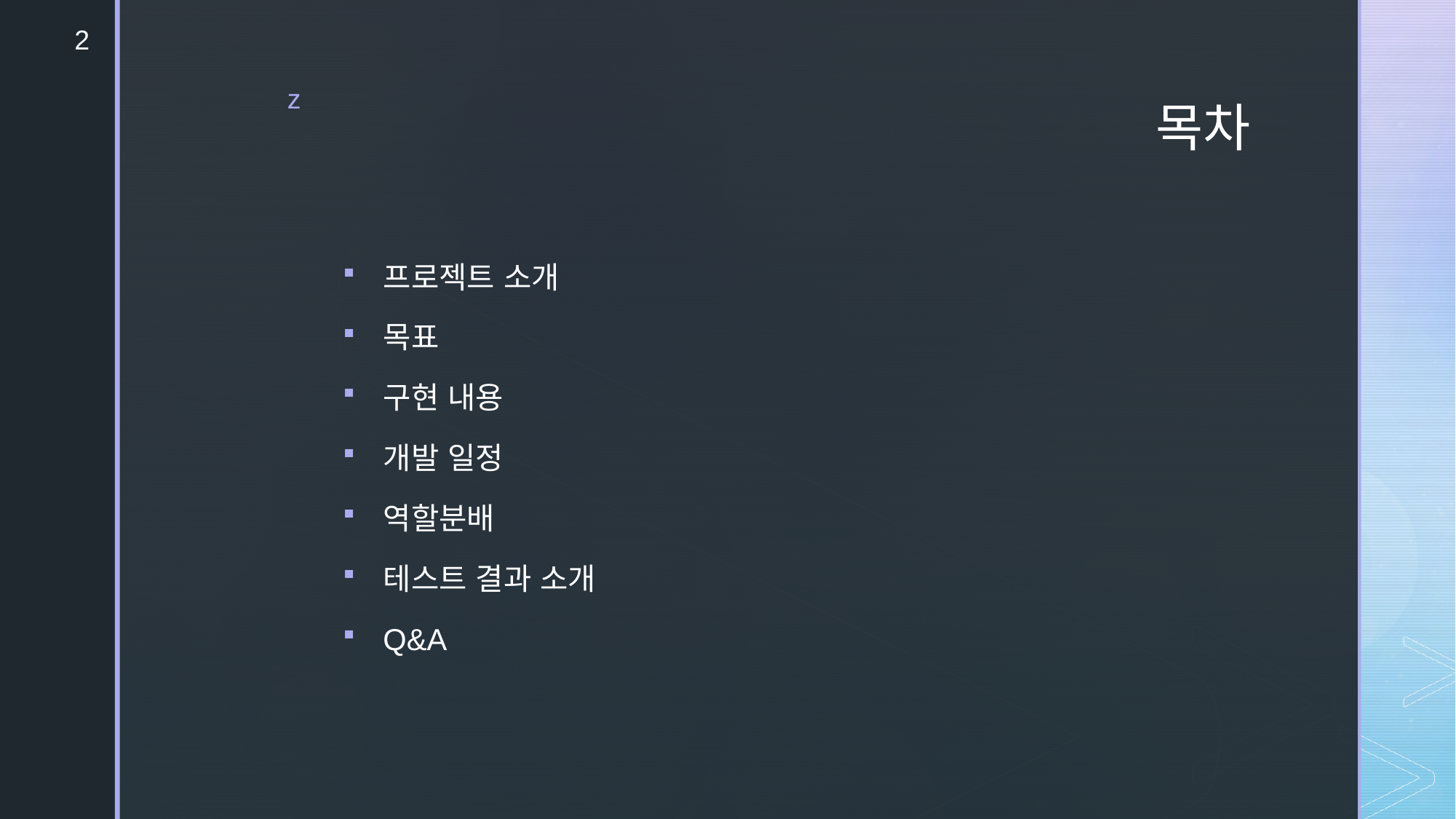

2
# 목차
프로젝트 소개
목표
구현 내용
개발 일정
역할분배
테스트 결과 소개
Q&A